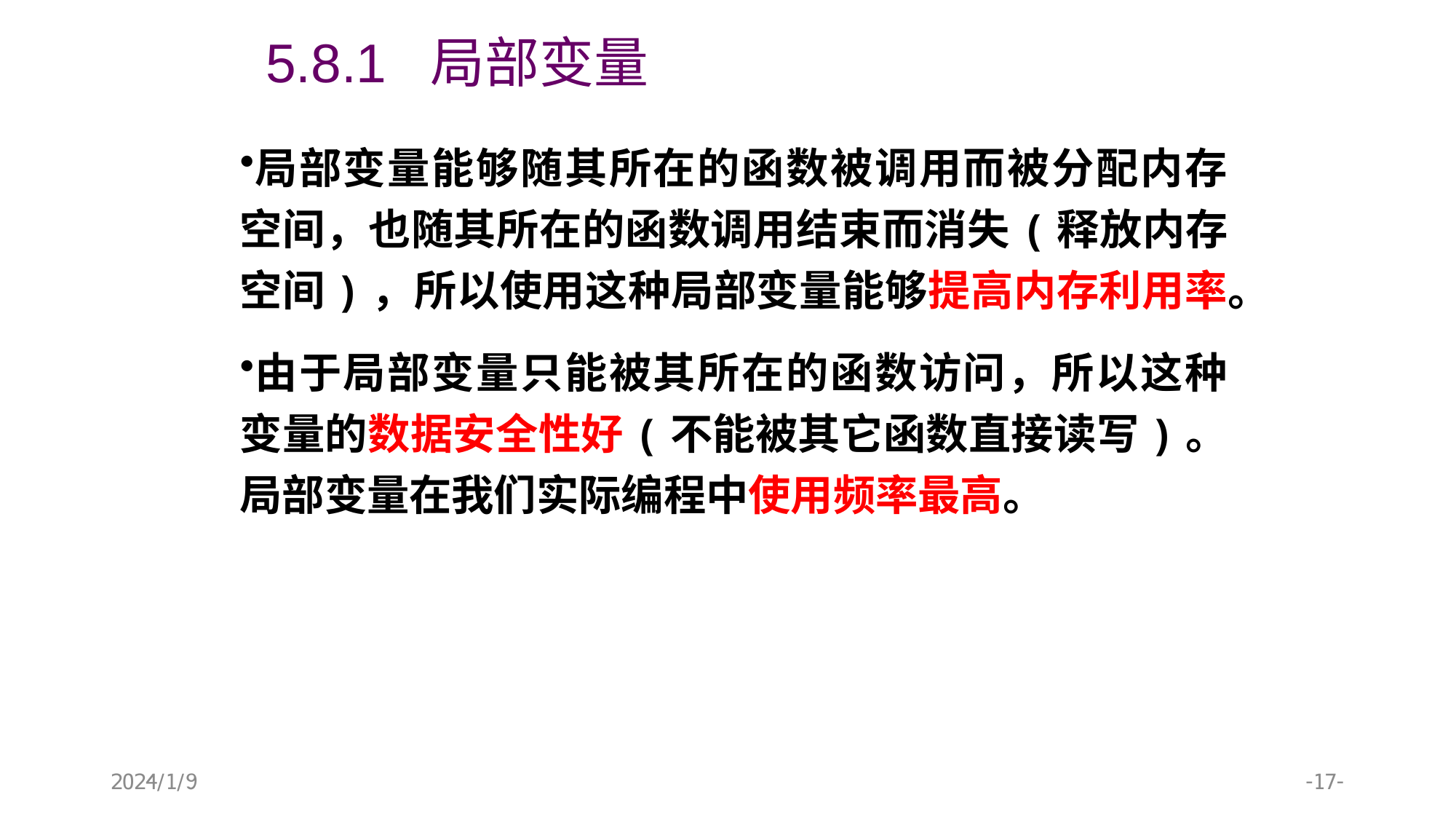

5.8.1  局部变量
局部变量能够随其所在的函数被调用而被分配内存空间，也随其所在的函数调用结束而消失(释放内存空间)，所以使用这种局部变量能够提高内存利用率。
由于局部变量只能被其所在的函数访问，所以这种变量的数据安全性好(不能被其它函数直接读写)。局部变量在我们实际编程中使用频率最高。

2024/1/9
-17-